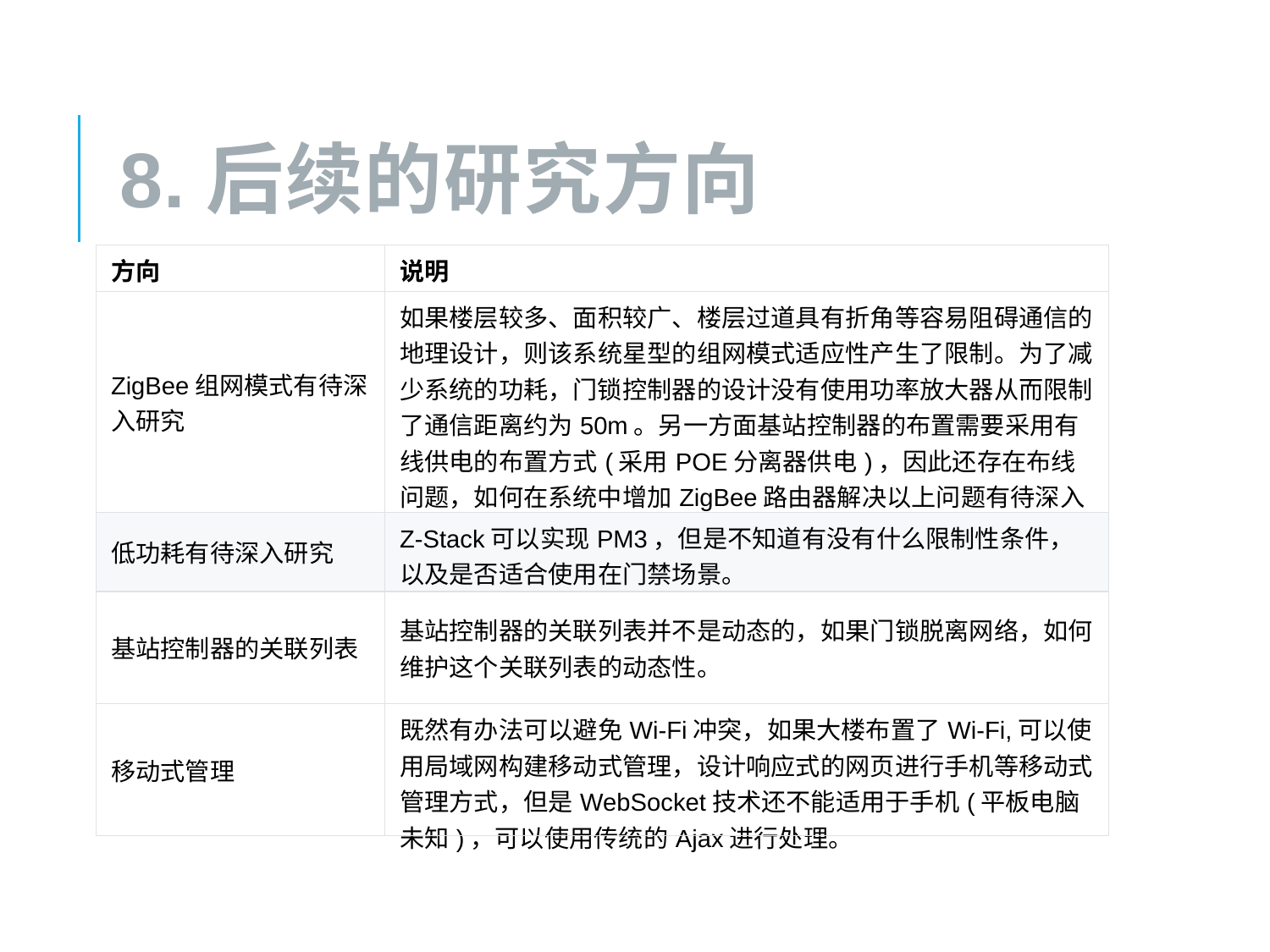

# 8.后续的研究方向

| 方向 | 说明 |
| --- | --- |
| ZigBee组网模式有待深入研究 | 如果楼层较多、面积较广、楼层过道具有折角等容易阻碍通信的地理设计，则该系统星型的组网模式适应性产生了限制。为了减少系统的功耗，门锁控制器的设计没有使用功率放大器从而限制了通信距离约为50m。另一方面基站控制器的布置需要采用有线供电的布置方式(采用POE分离器供电)，因此还存在布线问题，如何在系统中增加ZigBee路由器解决以上问题有待深入研究。 |
| 低功耗有待深入研究 | Z-Stack可以实现PM3，但是不知道有没有什么限制性条件，以及是否适合使用在门禁场景。 |
| 基站控制器的关联列表 | 基站控制器的关联列表并不是动态的，如果门锁脱离网络，如何维护这个关联列表的动态性。 |
| 移动式管理 | 既然有办法可以避免Wi-Fi冲突，如果大楼布置了Wi-Fi,可以使用局域网构建移动式管理，设计响应式的网页进行手机等移动式管理方式，但是WebSocket技术还不能适用于手机(平板电脑未知)，可以使用传统的Ajax进行处理。 |